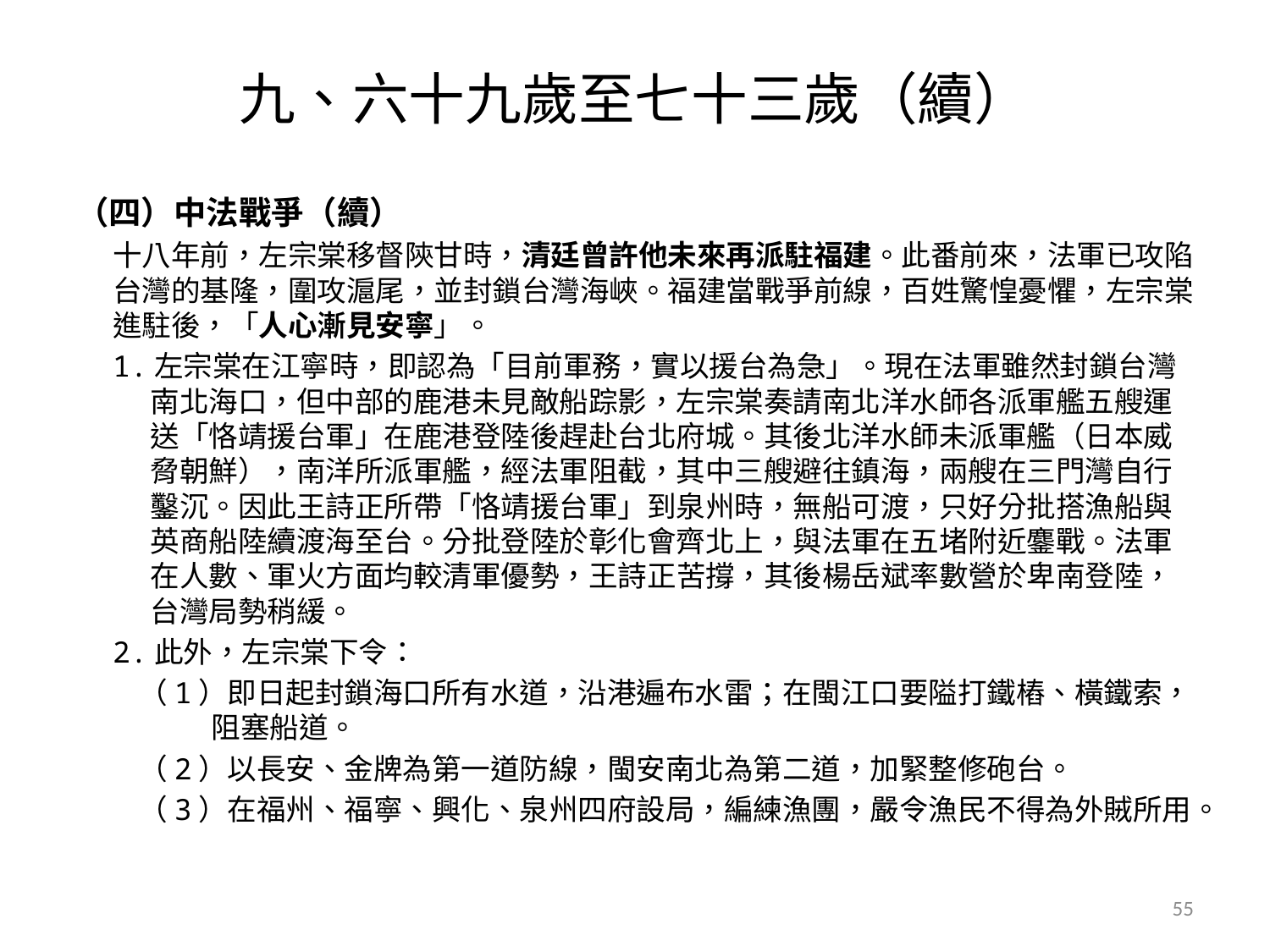

# 九、六十九歲至七十三歲（續）
（四）中法戰爭（續）
十八年前，左宗棠移督陝甘時，清廷曾許他未來再派駐福建。此番前來，法軍已攻陷台灣的基隆，圍攻滬尾，並封鎖台灣海峽。福建當戰爭前線，百姓驚惶憂懼，左宗棠進駐後，「人心漸見安寧」。
1.左宗棠在江寧時，即認為「目前軍務，實以援台為急」。現在法軍雖然封鎖台灣南北海口，但中部的鹿港未見敵船踪影，左宗棠奏請南北洋水師各派軍艦五艘運送「恪靖援台軍」在鹿港登陸後趕赴台北府城。其後北洋水師未派軍艦（日本威脅朝鮮），南洋所派軍艦，經法軍阻截，其中三艘避往鎮海，兩艘在三門灣自行鑿沉。因此王詩正所帶「恪靖援台軍」到泉州時，無船可渡，只好分批搭漁船與英商船陸續渡海至台。分批登陸於彰化會齊北上，與法軍在五堵附近鏖戰。法軍在人數、軍火方面均較清軍優勢，王詩正苦撐，其後楊岳斌率數營於卑南登陸，台灣局勢稍緩。
2.此外，左宗棠下令：
（1）即日起封鎖海口所有水道，沿港遍布水雷；在閩江口要隘打鐵樁、橫鐵索，阻塞船道。
（2）以長安、金牌為第一道防線，閩安南北為第二道，加緊整修砲台。
（3）在福州、福寧、興化、泉州四府設局，編練漁團，嚴令漁民不得為外賊所用。

55